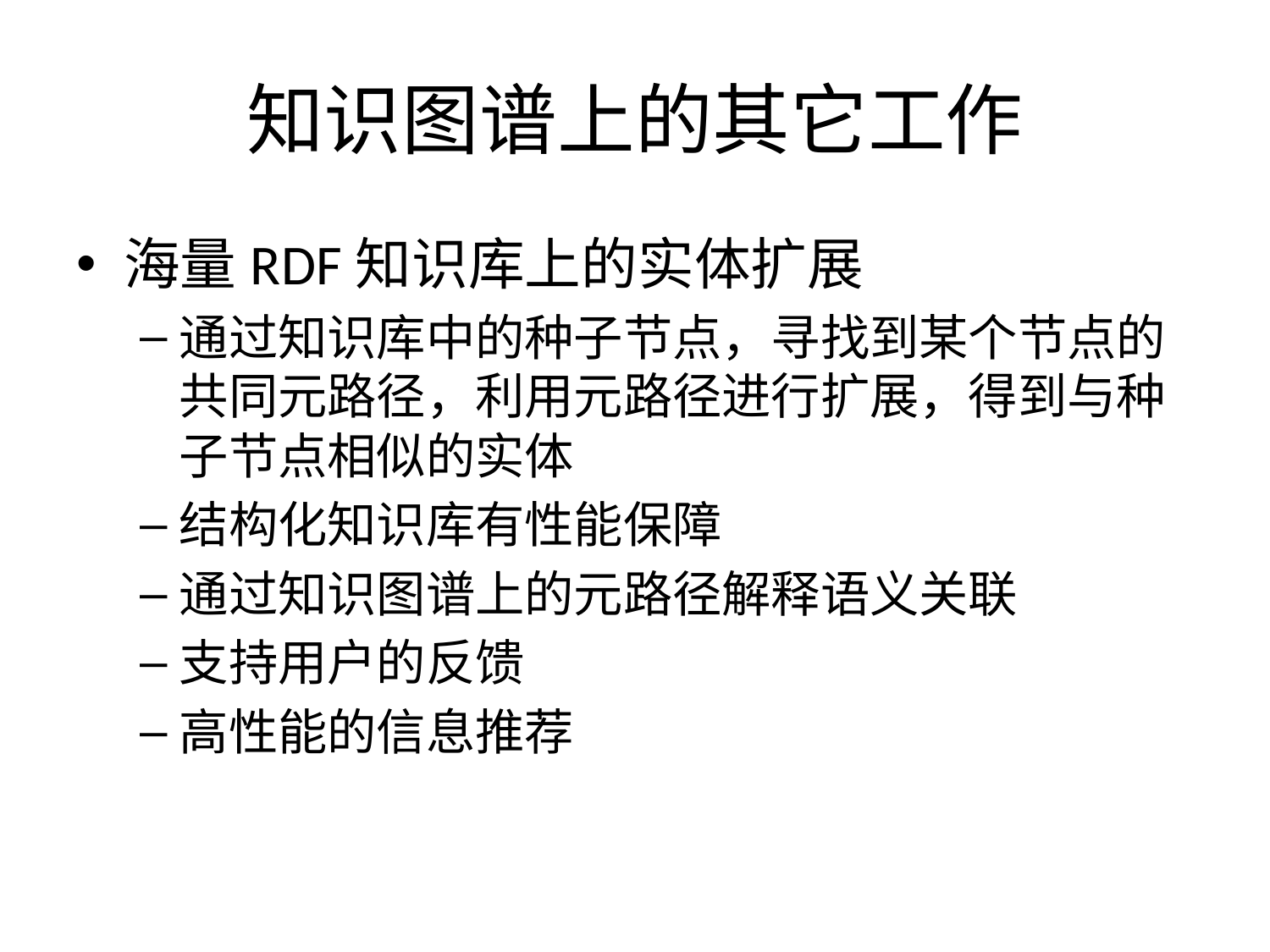

# 知识图谱上的其它工作
海量RDF知识库上的实体扩展
通过知识库中的种子节点，寻找到某个节点的共同元路径，利用元路径进行扩展，得到与种子节点相似的实体
结构化知识库有性能保障
通过知识图谱上的元路径解释语义关联
支持用户的反馈
高性能的信息推荐